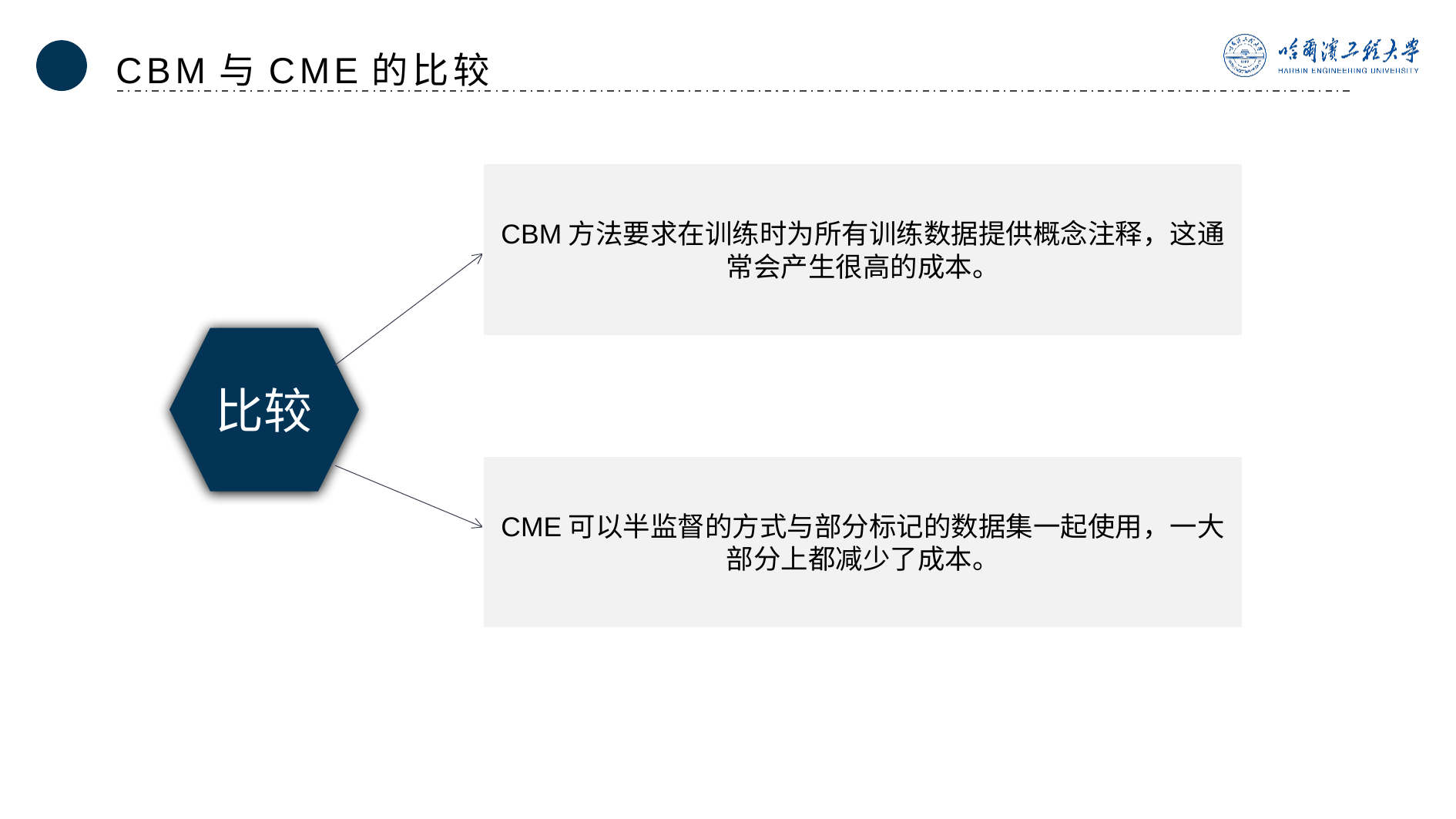

CBM与CME的比较

CBM方法要求在训练时为所有训练数据提供概念注释，这通常会产生很高的成本。
比较
CME可以半监督的方式与部分标记的数据集一起使用，一大部分上都减少了成本。